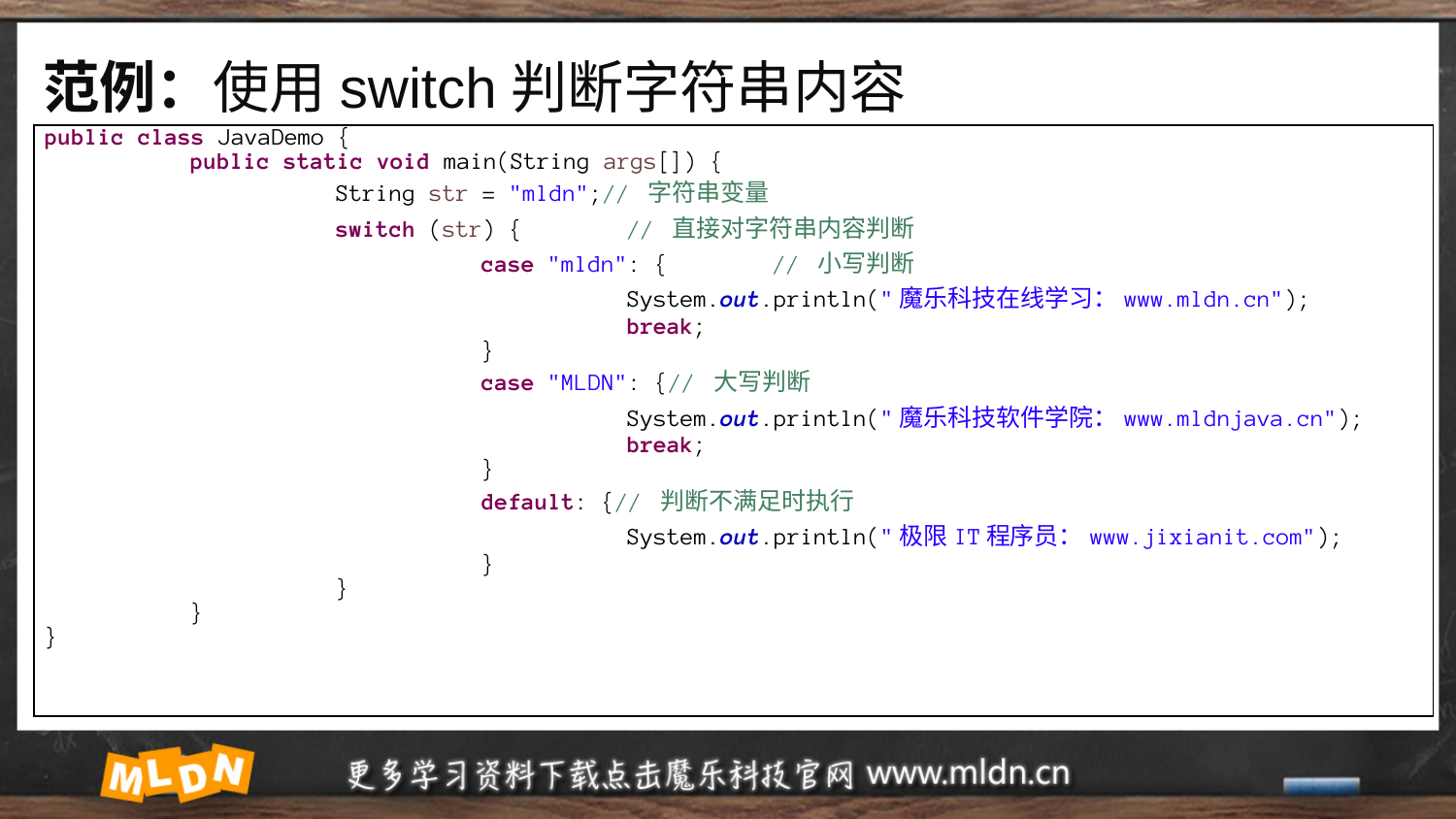

# 范例：使用switch判断字符串内容
| public class JavaDemo { public static void main(String args[]) { String str = "mldn";// 字符串变量 switch (str) { // 直接对字符串内容判断 case "mldn": { // 小写判断 System.out.println("魔乐科技在线学习：www.mldn.cn"); break; } case "MLDN": {// 大写判断 System.out.println("魔乐科技软件学院：www.mldnjava.cn"); break; } default: {// 判断不满足时执行 System.out.println("极限IT程序员：www.jixianit.com"); } } } } |
| --- |